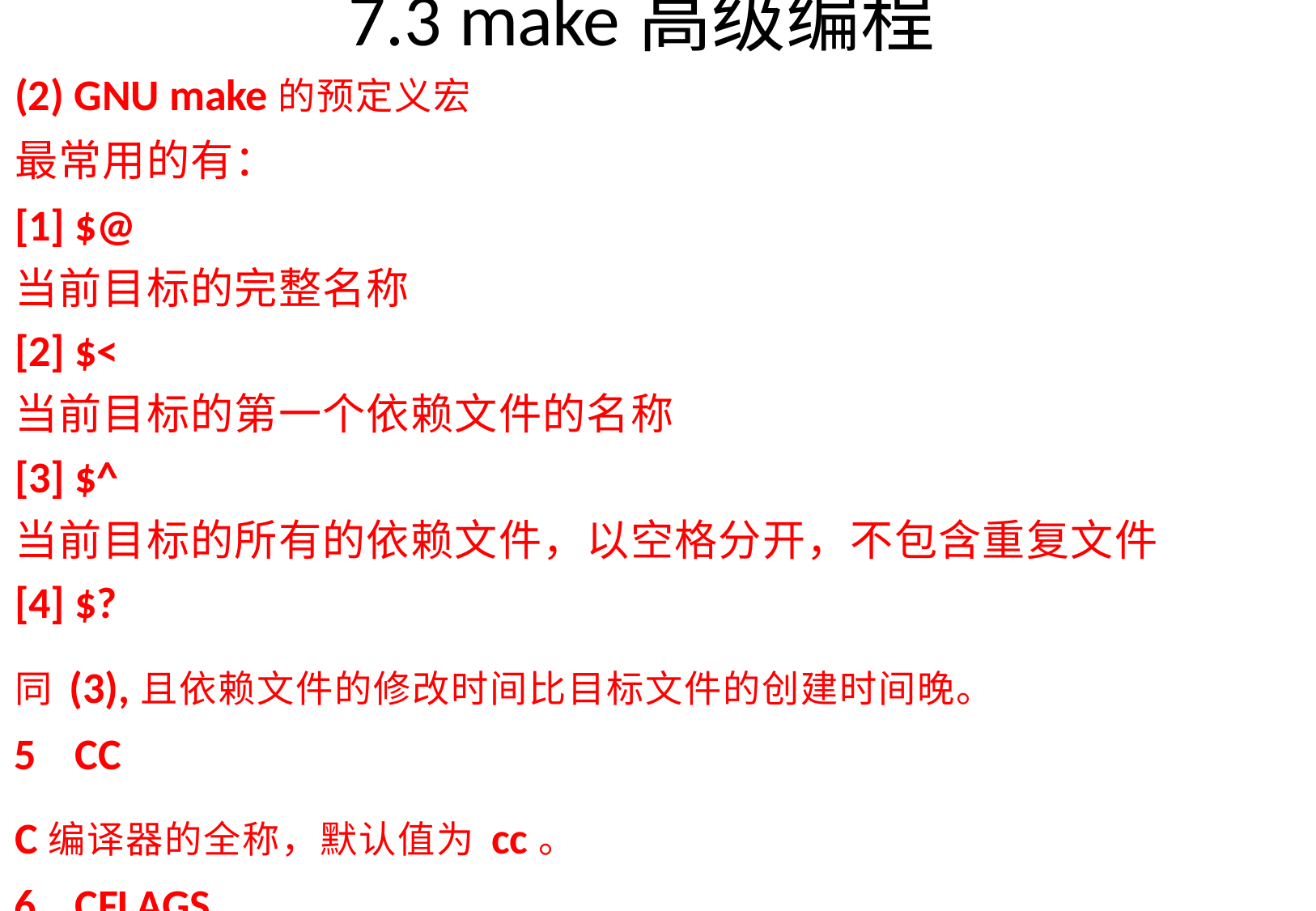

# 7.3 make高级编程
(2) GNU make的预定义宏
最常用的有：
[1] $@
当前目标的完整名称
[2] $<
当前目标的第一个依赖文件的名称
[3] $^
当前目标的所有的依赖文件，以空格分开，不包含重复文件
[4] $?
同(3),且依赖文件的修改时间比目标文件的创建时间晚。
CC
C编译器的全称，默认值为cc。
CFLAGS
C编译器的选项，默认值为空。